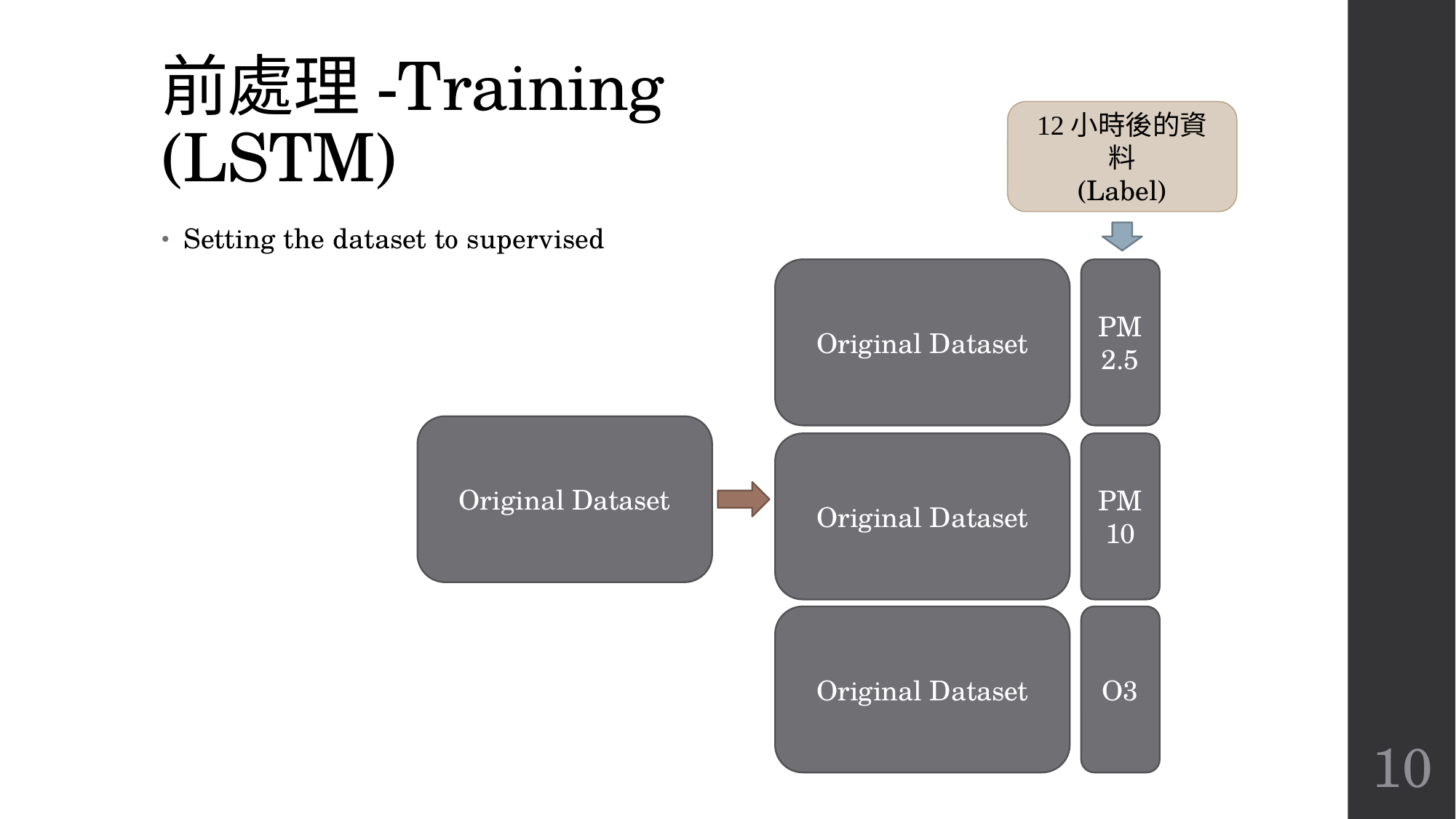

# 前處理-Training (LSTM)
12小時後的資料
(Label)

Original Dataset
PM2.5
Original Dataset
Original Dataset
PM10

Original Dataset
O3
Setting the dataset to supervised

10